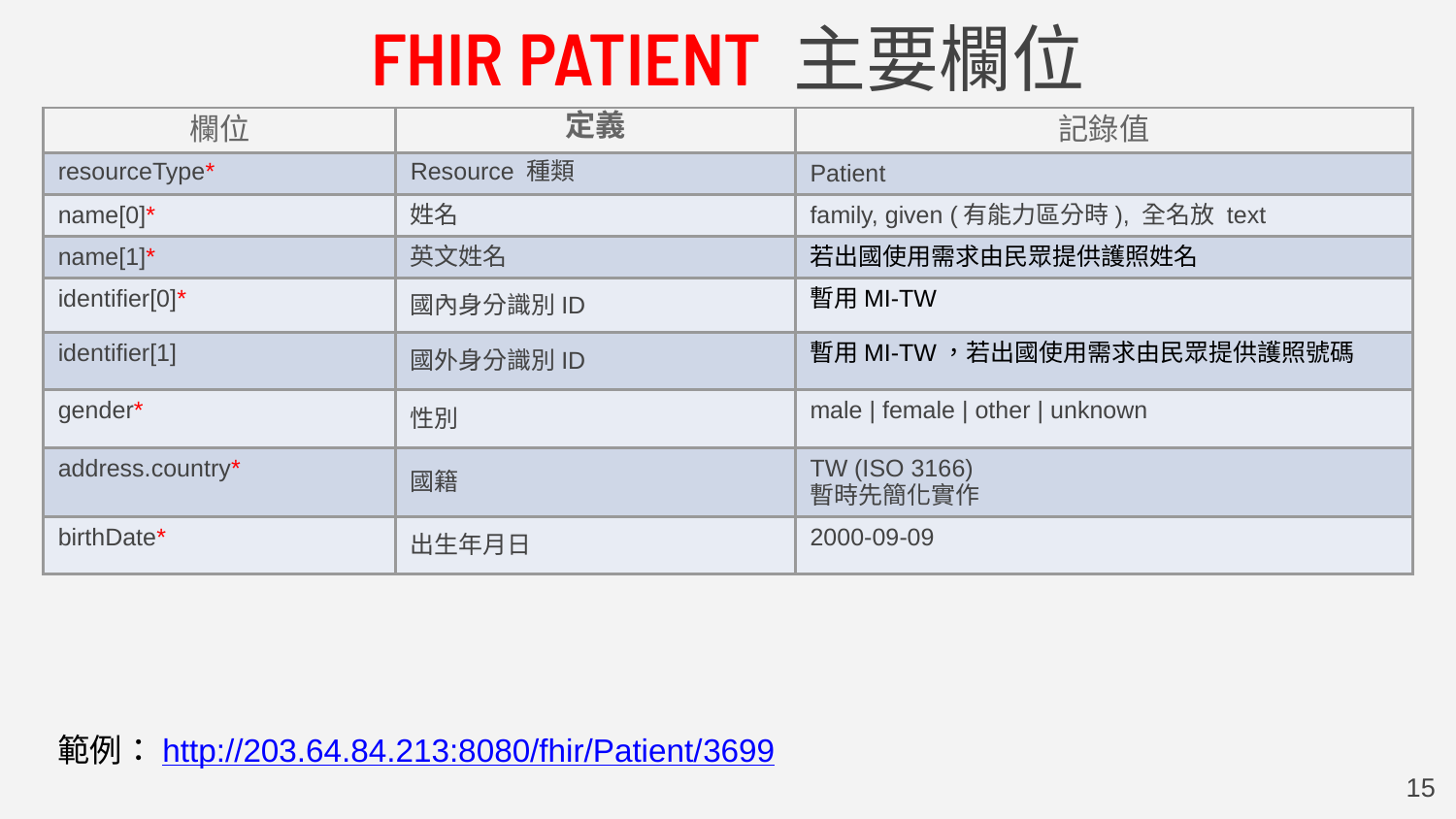

FHIR PATIENT 主要欄位
| 欄位 | 定義 | 記錄值 |
| --- | --- | --- |
| resourceType\* | Resource 種類 | Patient |
| name[0]\* | 姓名 | family, given (有能力區分時), 全名放 text |
| name[1]\* | 英文姓名 | 若出國使用需求由民眾提供護照姓名 |
| identifier[0]\* | 國內身分識別ID | 暫用MI-TW |
| identifier[1] | 國外身分識別ID | 暫用MI-TW，若出國使用需求由民眾提供護照號碼 |
| gender\* | 性別 | male | female | other | unknown |
| address.country\* | 國籍 | TW (ISO 3166) 暫時先簡化實作 |
| birthDate\* | 出生年月日 | 2000-09-09 |
範例：http://203.64.84.213:8080/fhir/Patient/3699
15